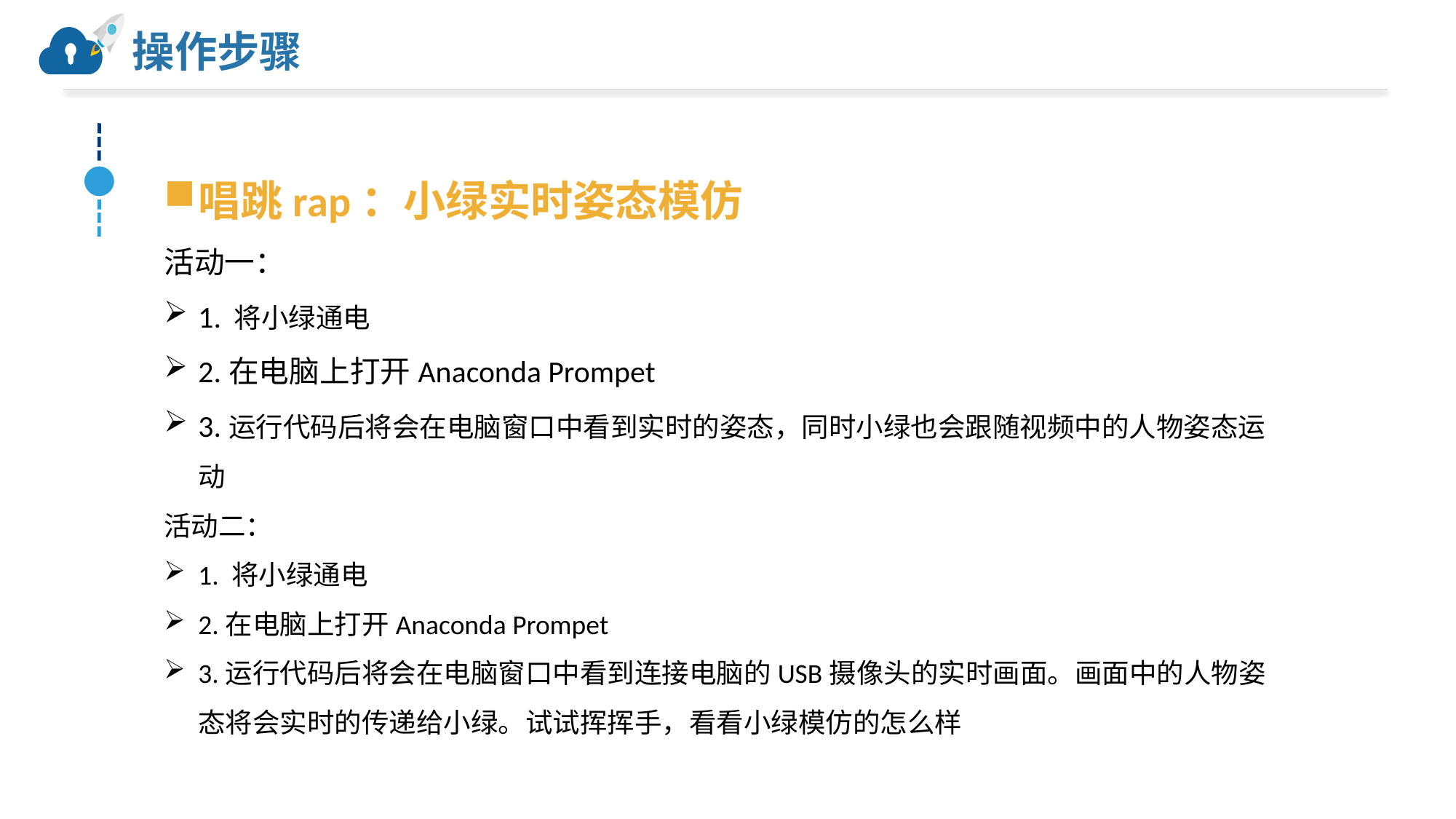

# 操作步骤

唱跳rap：小绿实时姿态模仿
活动一：
1. 将小绿通电
2.在电脑上打开Anaconda Prompet
3.运行代码后将会在电脑窗口中看到实时的姿态，同时小绿也会跟随视频中的人物姿态运动
活动二：
1. 将小绿通电
2.在电脑上打开Anaconda Prompet
3.运行代码后将会在电脑窗口中看到连接电脑的USB摄像头的实时画面。画面中的人物姿态将会实时的传递给小绿。试试挥挥手，看看小绿模仿的怎么样